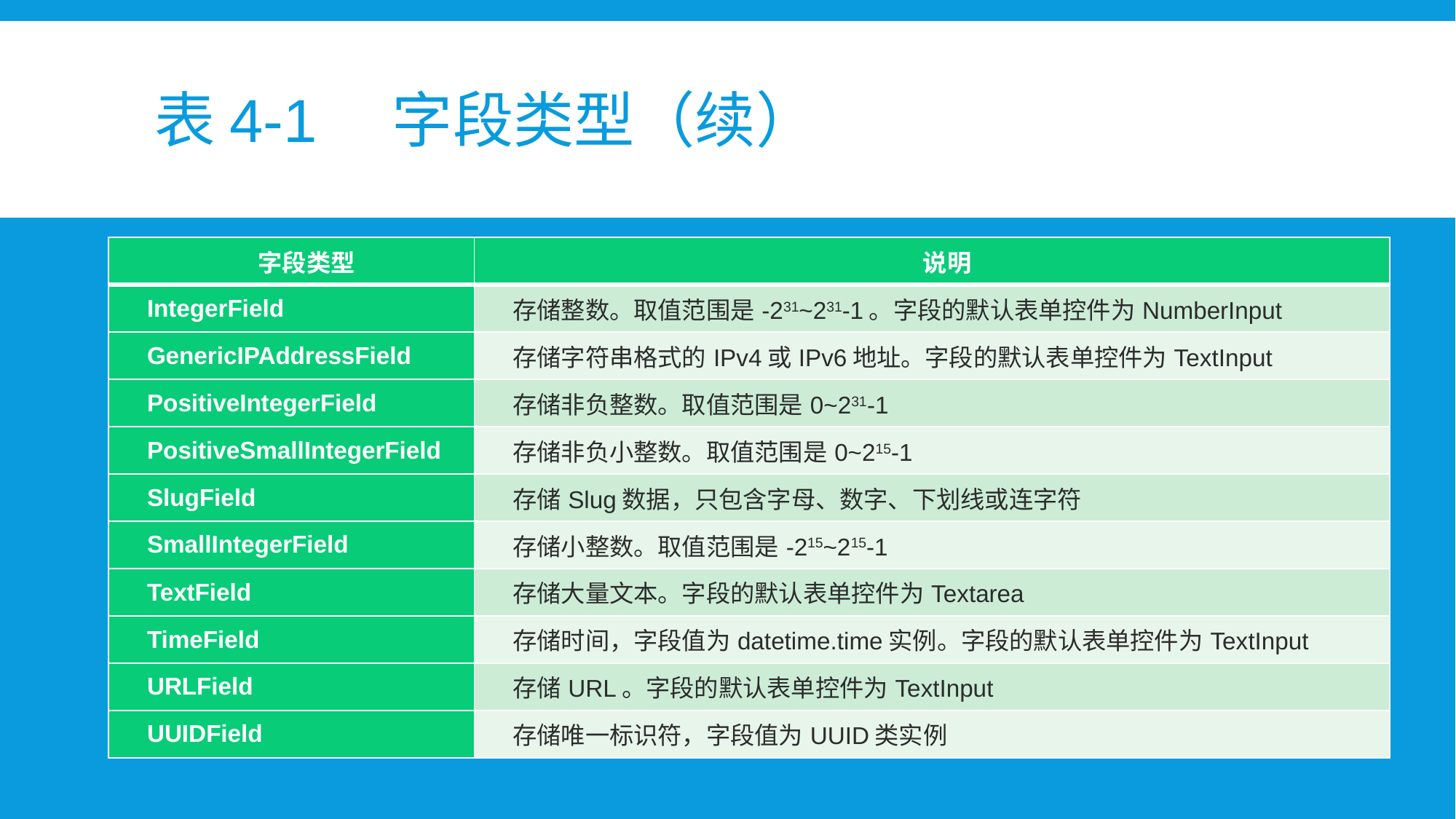

# 表4-1　字段类型（续）
| 字段类型 | 说明 |
| --- | --- |
| IntegerField | 存储整数。取值范围是-231~231-1。字段的默认表单控件为NumberInput |
| GenericIPAddressField | 存储字符串格式的IPv4或IPv6地址。字段的默认表单控件为TextInput |
| PositiveIntegerField | 存储非负整数。取值范围是0~231-1 |
| PositiveSmallIntegerField | 存储非负小整数。取值范围是0~215-1 |
| SlugField | 存储Slug数据，只包含字母、数字、下划线或连字符 |
| SmallIntegerField | 存储小整数。取值范围是-215~215-1 |
| TextField | 存储大量文本。字段的默认表单控件为Textarea |
| TimeField | 存储时间，字段值为datetime.time实例。字段的默认表单控件为TextInput |
| URLField | 存储URL。字段的默认表单控件为TextInput |
| UUIDField | 存储唯一标识符，字段值为UUID类实例 |